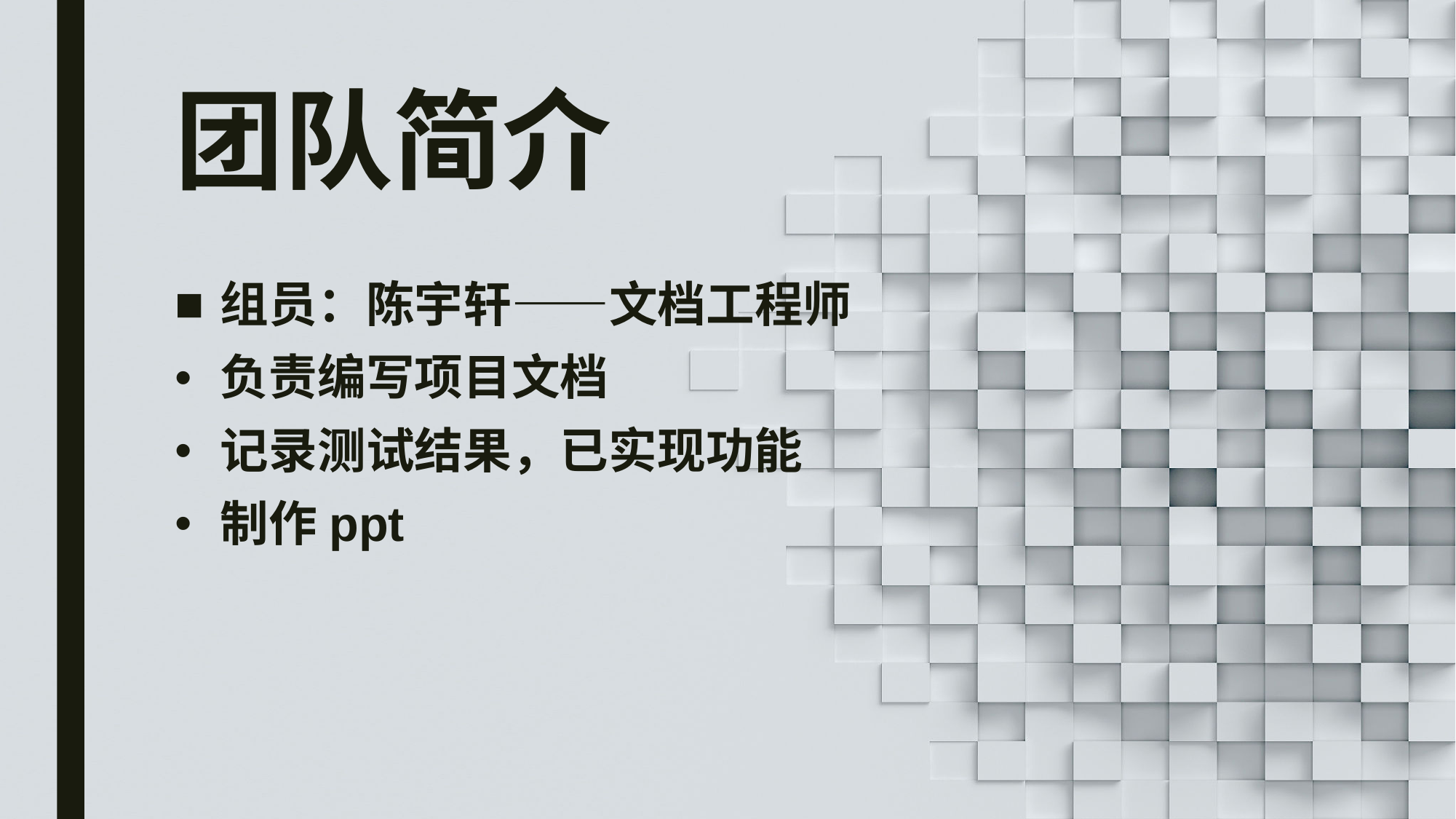

# 团队简介
组员：陈宇轩——文档工程师
负责编写项目文档
记录测试结果，已实现功能
制作ppt